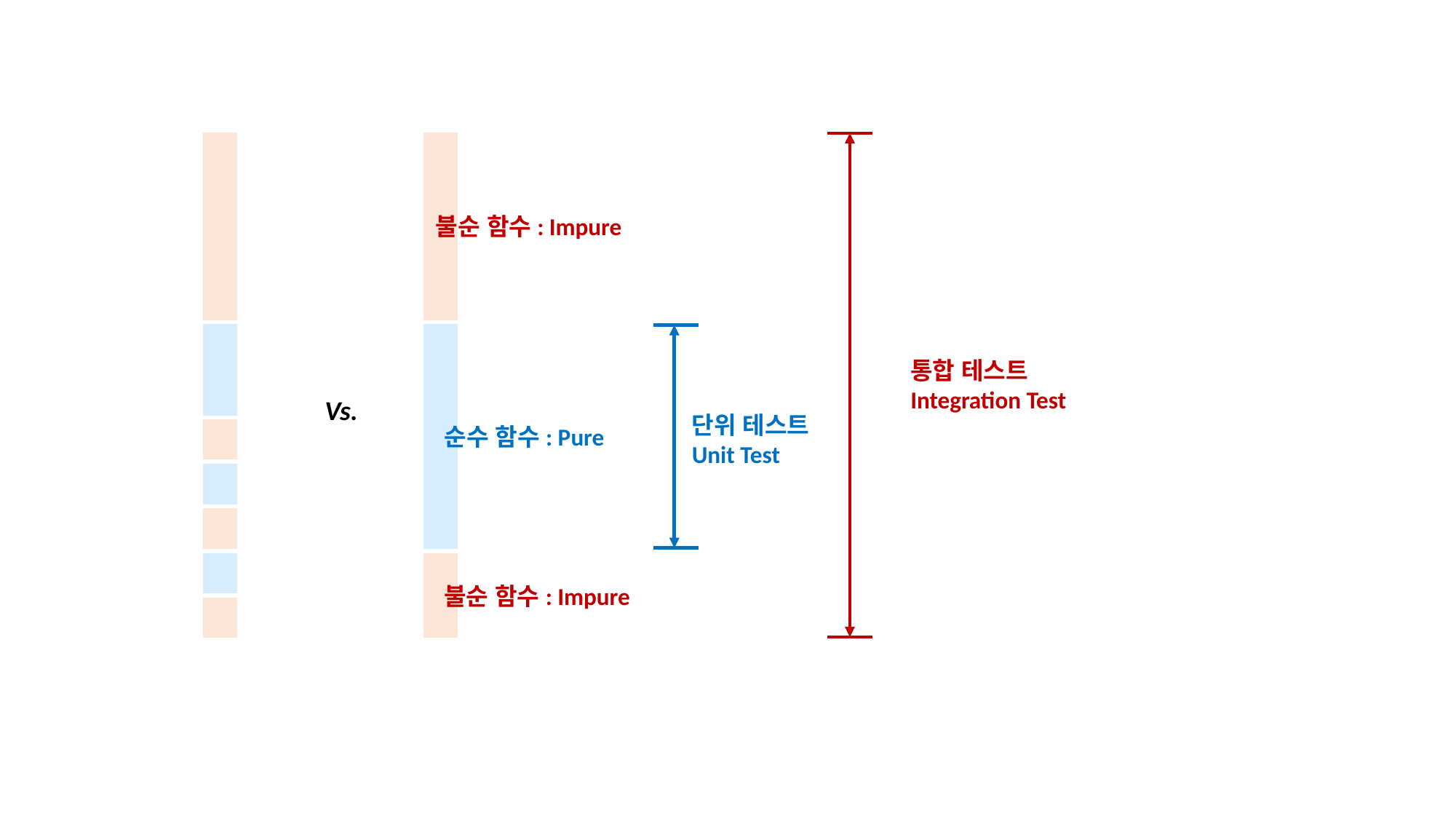

불순 함수: Impure

통합 테스트
Integration Test
Vs.
단위 테스트
Unit Test
순수 함수: Pure

불순 함수: Impure